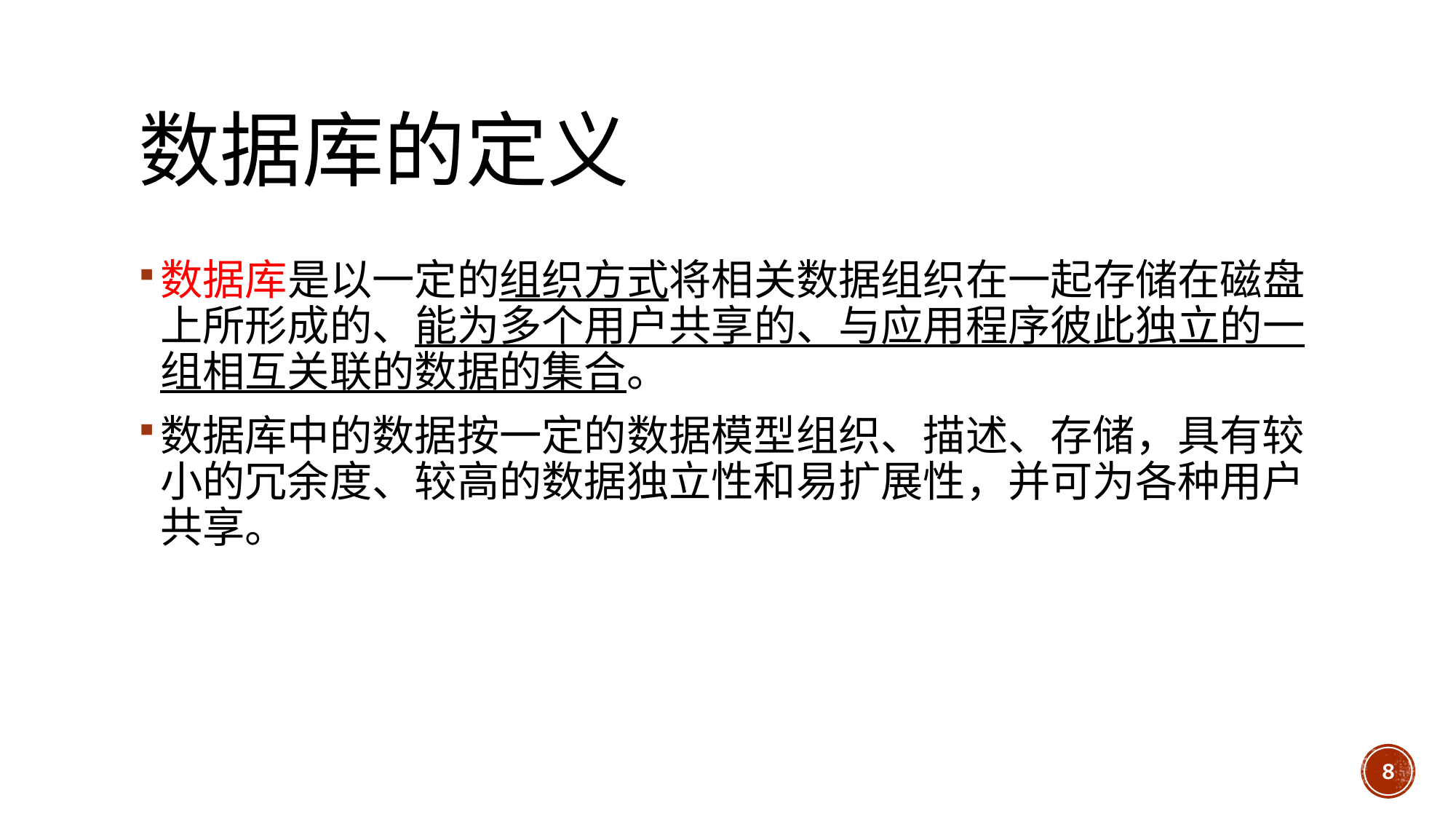

# 数据库的定义
数据库是以一定的组织方式将相关数据组织在一起存储在磁盘上所形成的、能为多个用户共享的、与应用程序彼此独立的一组相互关联的数据的集合。
数据库中的数据按一定的数据模型组织、描述、存储，具有较小的冗余度、较高的数据独立性和易扩展性，并可为各种用户共享。

8